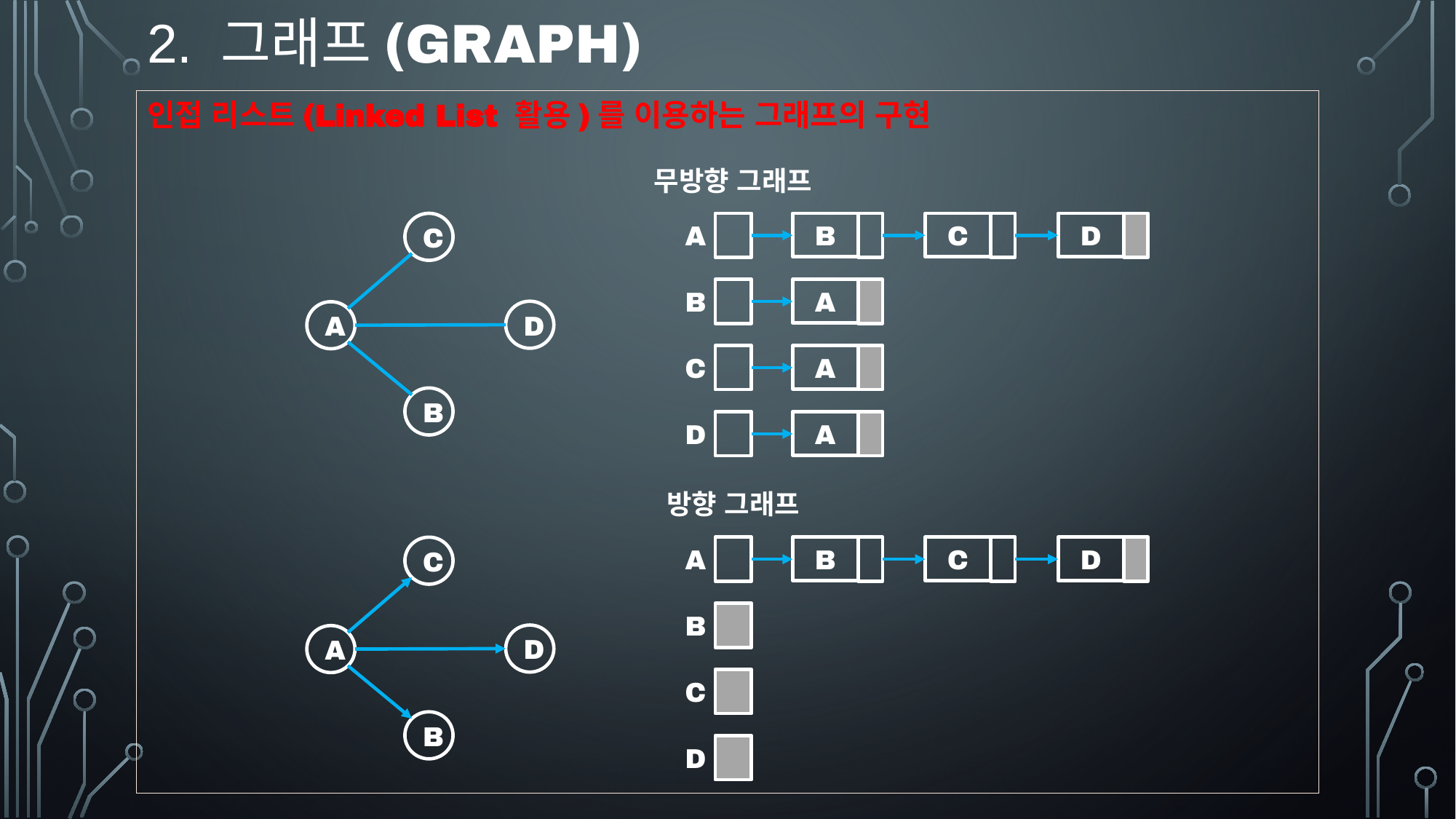

# 2. 그래프(Graph)
인접 리스트(Linked List 활용)를 이용하는 그래프의 구현

무방향 그래프
C
D
A
B
A

B

C

D

B

A

C

A

D

A

방향 그래프
C
D
A
B
A

B

C

D

B

C

D